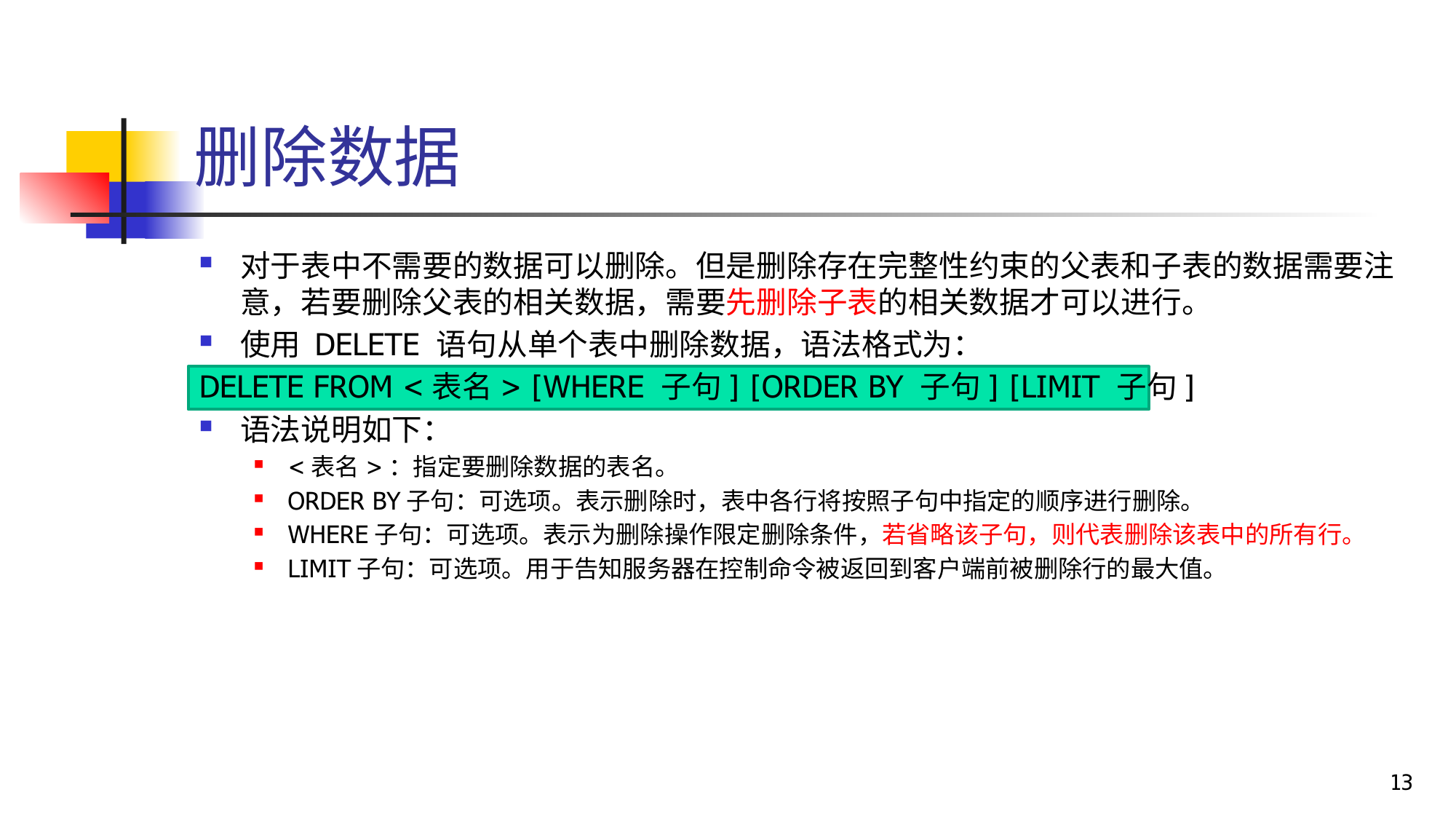

# 删除数据
对于表中不需要的数据可以删除。但是删除存在完整性约束的父表和子表的数据需要注意，若要删除父表的相关数据，需要先删除子表的相关数据才可以进行。
使用 DELETE 语句从单个表中删除数据，语法格式为：
DELETE FROM <表名> [WHERE 子句] [ORDER BY 子句] [LIMIT 子句]
语法说明如下：
<表名>：指定要删除数据的表名。
ORDER BY子句：可选项。表示删除时，表中各行将按照子句中指定的顺序进行删除。
WHERE子句：可选项。表示为删除操作限定删除条件，若省略该子句，则代表删除该表中的所有行。
LIMIT子句：可选项。用于告知服务器在控制命令被返回到客户端前被删除行的最大值。

13